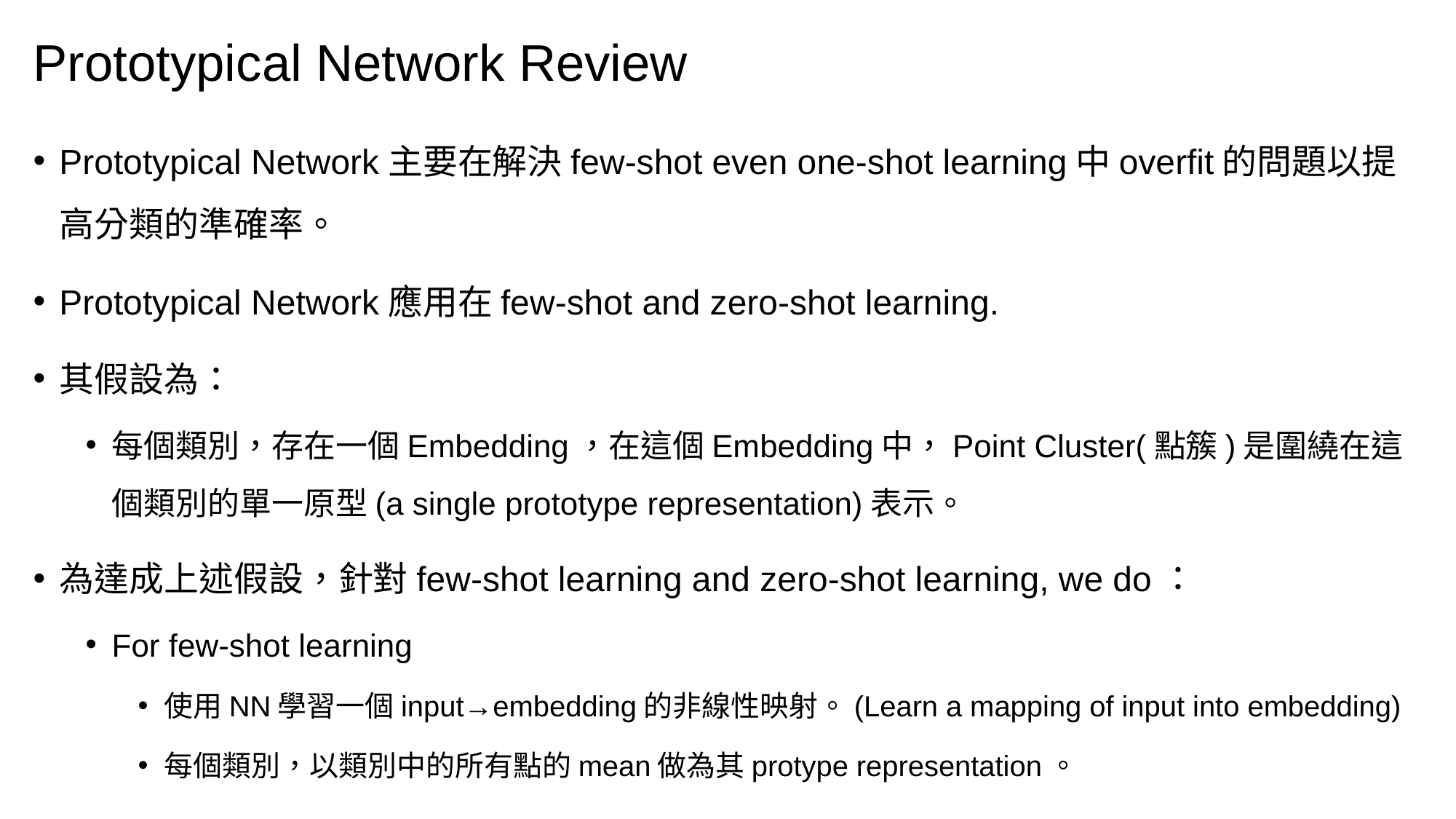

# Prototypical Network Review
Prototypical Network主要在解決few-shot even one-shot learning中overfit的問題以提高分類的準確率。
Prototypical Network應用在few-shot and zero-shot learning.
其假設為：
每個類別，存在一個Embedding，在這個Embedding中，Point Cluster(點簇)是圍繞在這個類別的單一原型(a single prototype representation)表示。
為達成上述假設，針對few-shot learning and zero-shot learning, we do：
For few-shot learning
使用NN學習一個input→embedding的非線性映射。(Learn a mapping of input into embedding)
每個類別，以類別中的所有點的mean做為其protype representation。